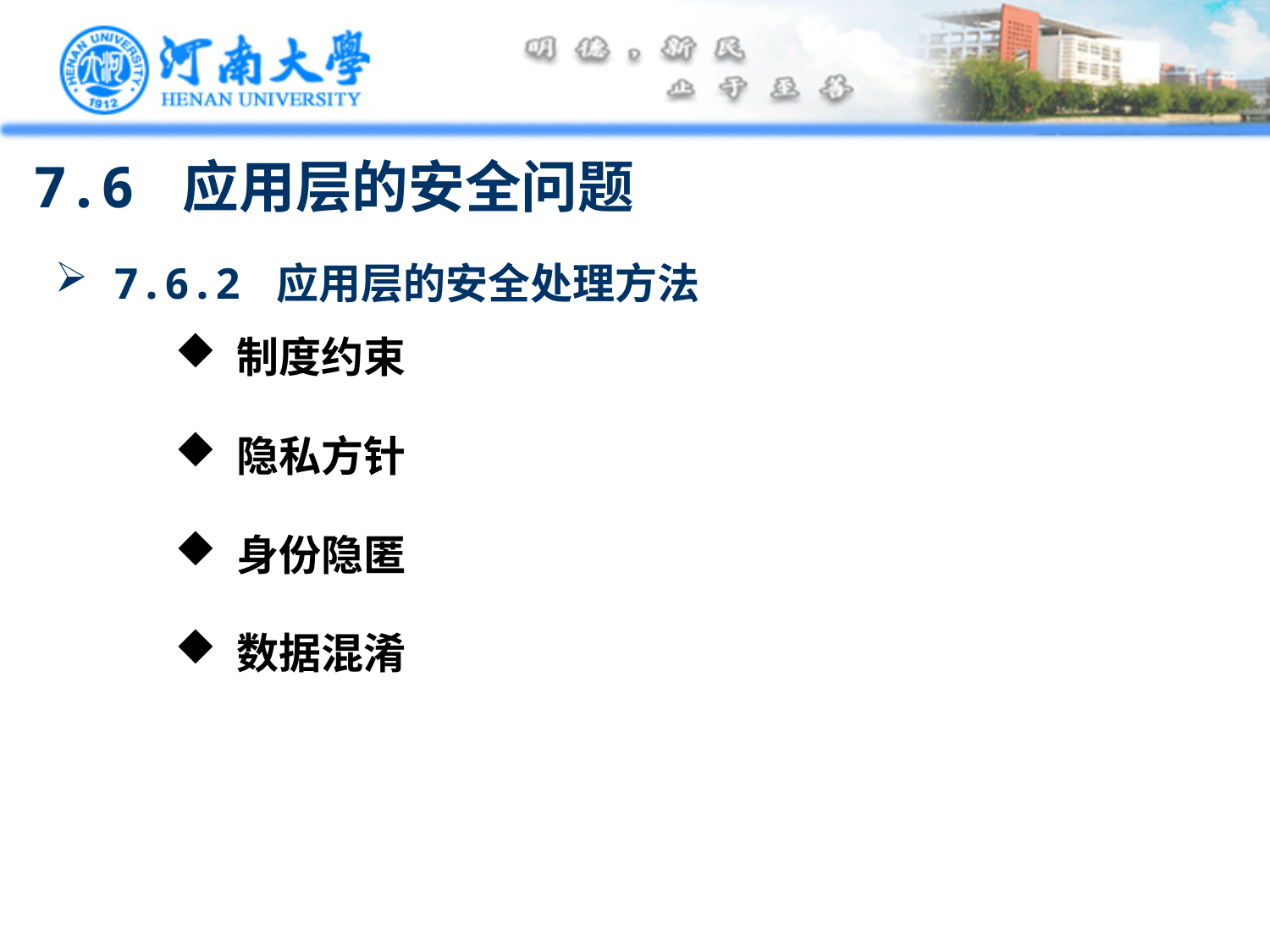

7.6 应用层的安全问题
 7.6.2 应用层的安全处理方法
 制度约束
 隐私方针
 身份隐匿
 数据混淆